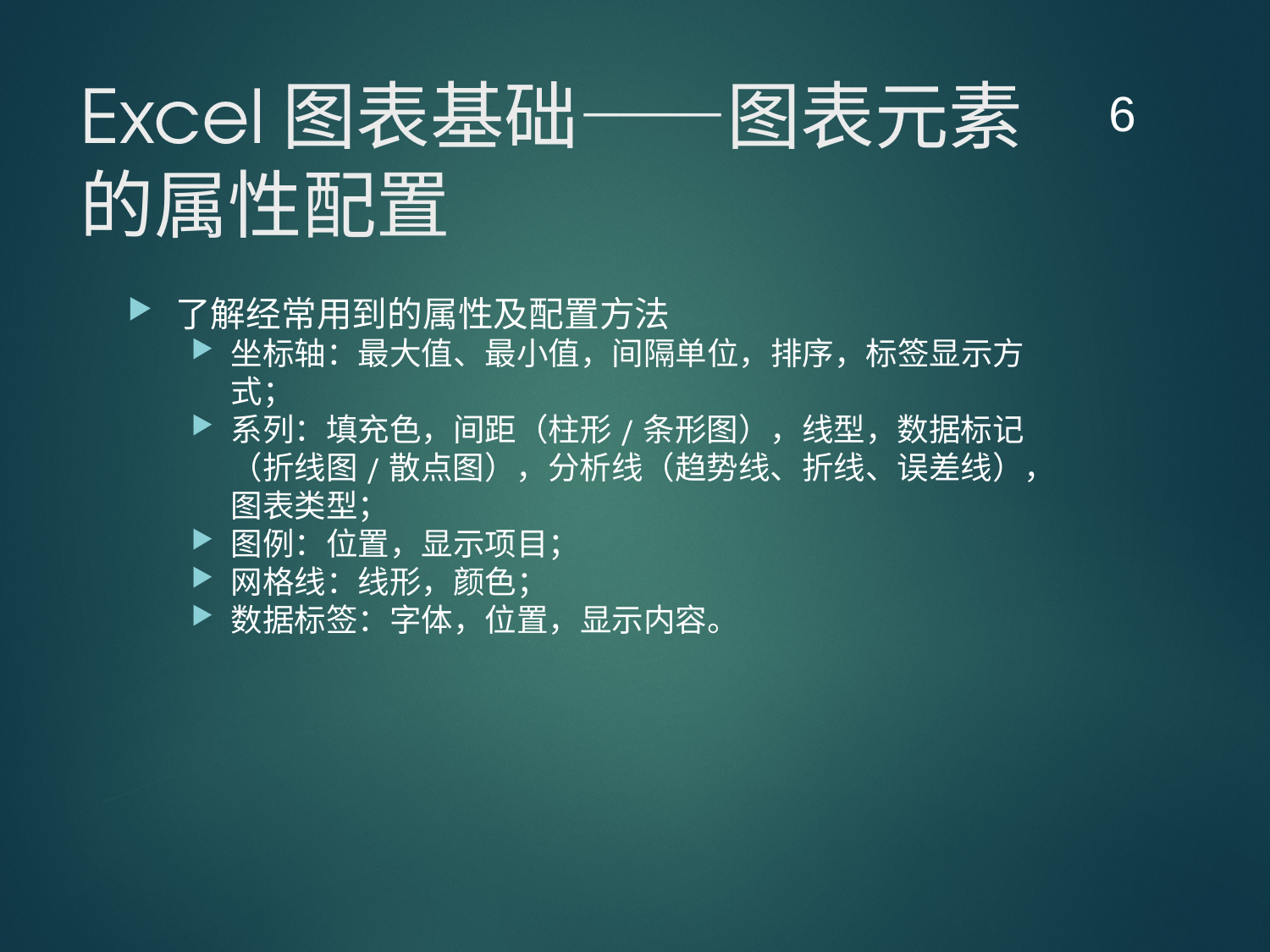

6
# Excel图表基础——图表元素的属性配置
了解经常用到的属性及配置方法
坐标轴：最大值、最小值，间隔单位，排序，标签显示方式；
系列：填充色，间距（柱形/条形图），线型，数据标记（折线图/散点图），分析线（趋势线、折线、误差线），图表类型；
图例：位置，显示项目；
网格线：线形，颜色；
数据标签：字体，位置，显示内容。